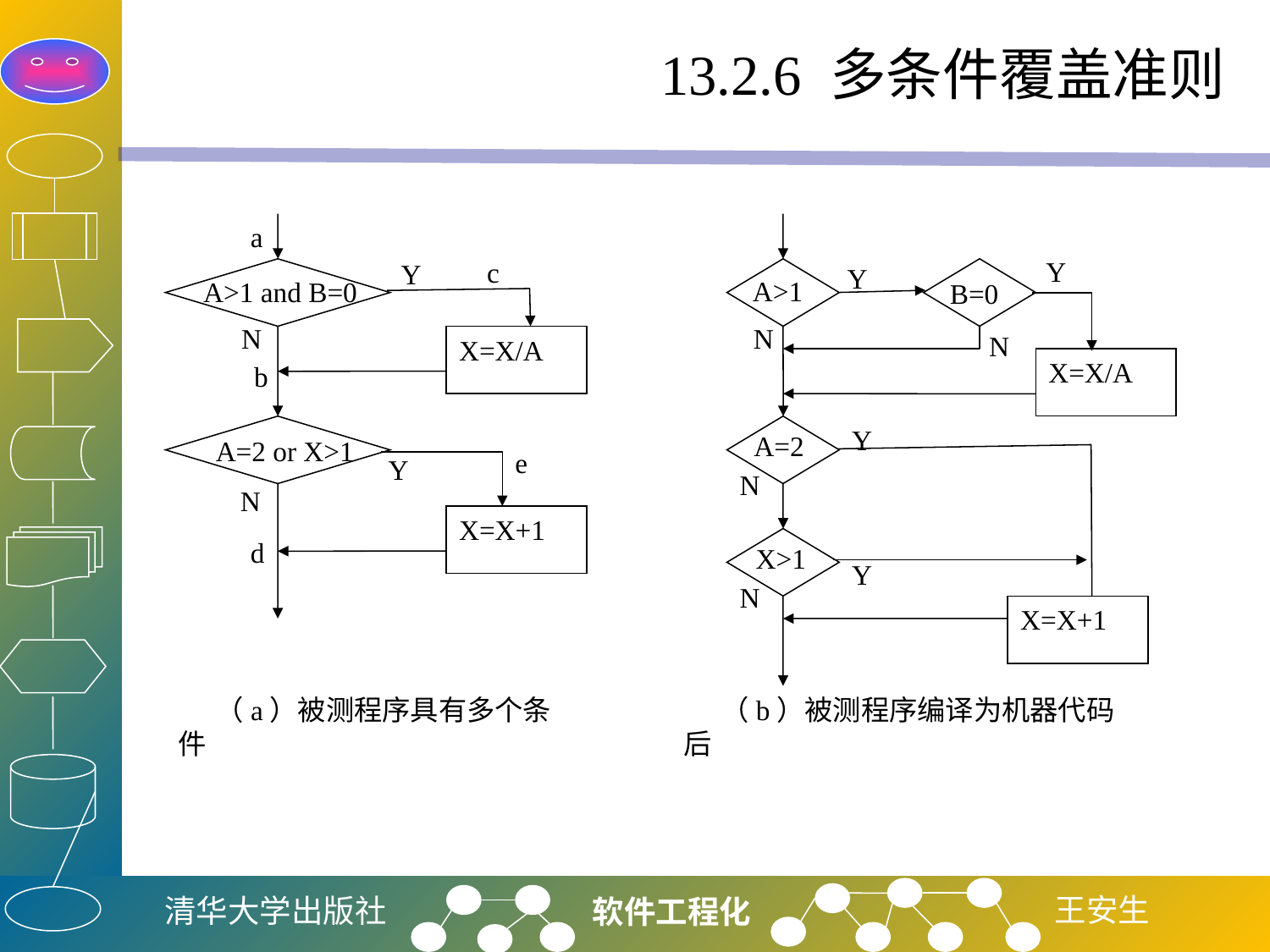

# 13.2.6 多条件覆盖准则
a

Y
c
Y
Y

A>1
A>1 and B=0
B=0

N
N
N

X=X/A

X=X/A
b

Y
A=2
A=2 or X>1
e

Y

N
N

X=X+1
d

X>1

Y

N

X=X+1

（a）被测程序具有多个条件
（b）被测程序编译为机器代码后